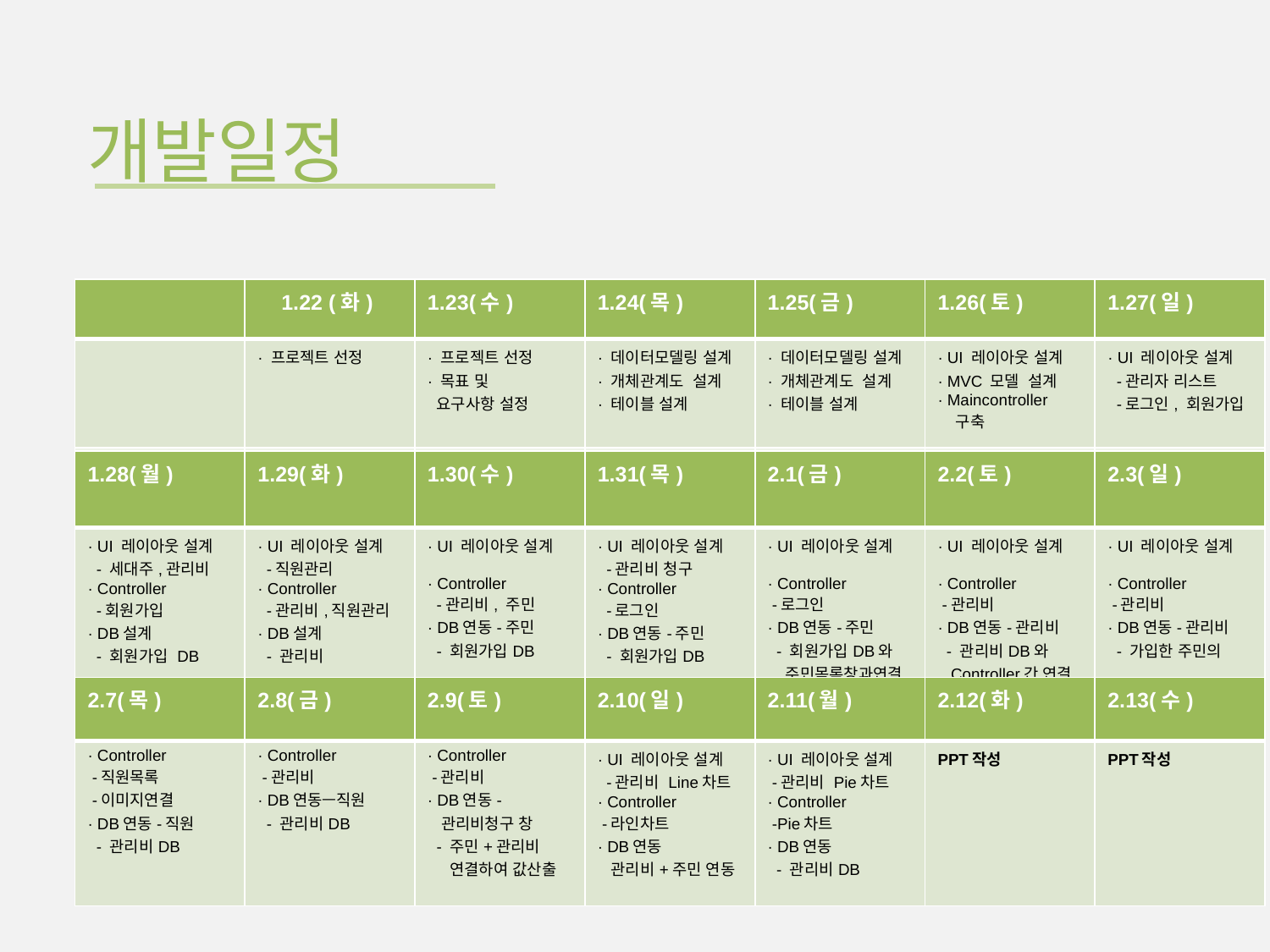

개발일정
|  | 1.22 (화) | 1.23(수) | 1.24(목) | 1.25(금) | 1.26(토) | 1.27(일) |
| --- | --- | --- | --- | --- | --- | --- |
|  | · 프로젝트 선정 | · 프로젝트 선정 · 목표 및 요구사항 설정 | · 데이터모델링 설계 · 개체관계도 설계 · 테이블 설계 | · 데이터모델링 설계 · 개체관계도 설계 · 테이블 설계 | · UI 레이아웃 설계 · MVC 모델 설계 · Maincontroller 구축 | · UI 레이아웃 설계 -관리자 리스트 -로그인, 회원가입 |
|  |  |  |  |  |  |  |
| 1.28(월) | 1.29(화) | 1.30(수) | 1.31(목) | 2.1(금) | 2.2(토) | 2.3(일) |
| --- | --- | --- | --- | --- | --- | --- |
| · UI 레이아웃 설계 - 세대주,관리비 · Controller -회원가입 · DB설계 - 회원가입 DB | · UI 레이아웃 설계 -직원관리 · Controller -관리비,직원관리 · DB설계 - 관리비 | · UI 레이아웃 설계 · Controller -관리비, 주민 · DB연동-주민 - 회원가입DB | · UI 레이아웃 설계 -관리비 청구 · Controller -로그인 · DB연동-주민 - 회원가입DB | · UI 레이아웃 설계 · Controller -로그인 · DB연동-주민 - 회원가입DB와 주민목록창과연결 | · UI 레이아웃 설계 · Controller -관리비 · DB연동-관리비 - 관리비DB와 Controller간 연결 | · UI 레이아웃 설계 · Controller -관리비 · DB연동-관리비 - 가입한 주민의 관리비만 기록 |
| 2.7(목) | 2.8(금) | 2.9(토) | 2.10(일) | 2.11(월) | 2.12(화) | 2.13(수) |
| --- | --- | --- | --- | --- | --- | --- |
| · Controller -직원목록 -이미지연결 · DB연동-직원 - 관리비DB | · Controller -관리비 · DB연동—직원 - 관리비DB | · Controller -관리비 · DB연동- 관리비청구 창 - 주민+관리비 연결하여 값산출 | · UI 레이아웃 설계 -관리비 Line차트 · Controller -라인차트 · DB연동 관리비+주민 연동 | · UI 레이아웃 설계 -관리비 Pie차트 · Controller -Pie차트 · DB연동 - 관리비DB | PPT작성 | PPT작성 |